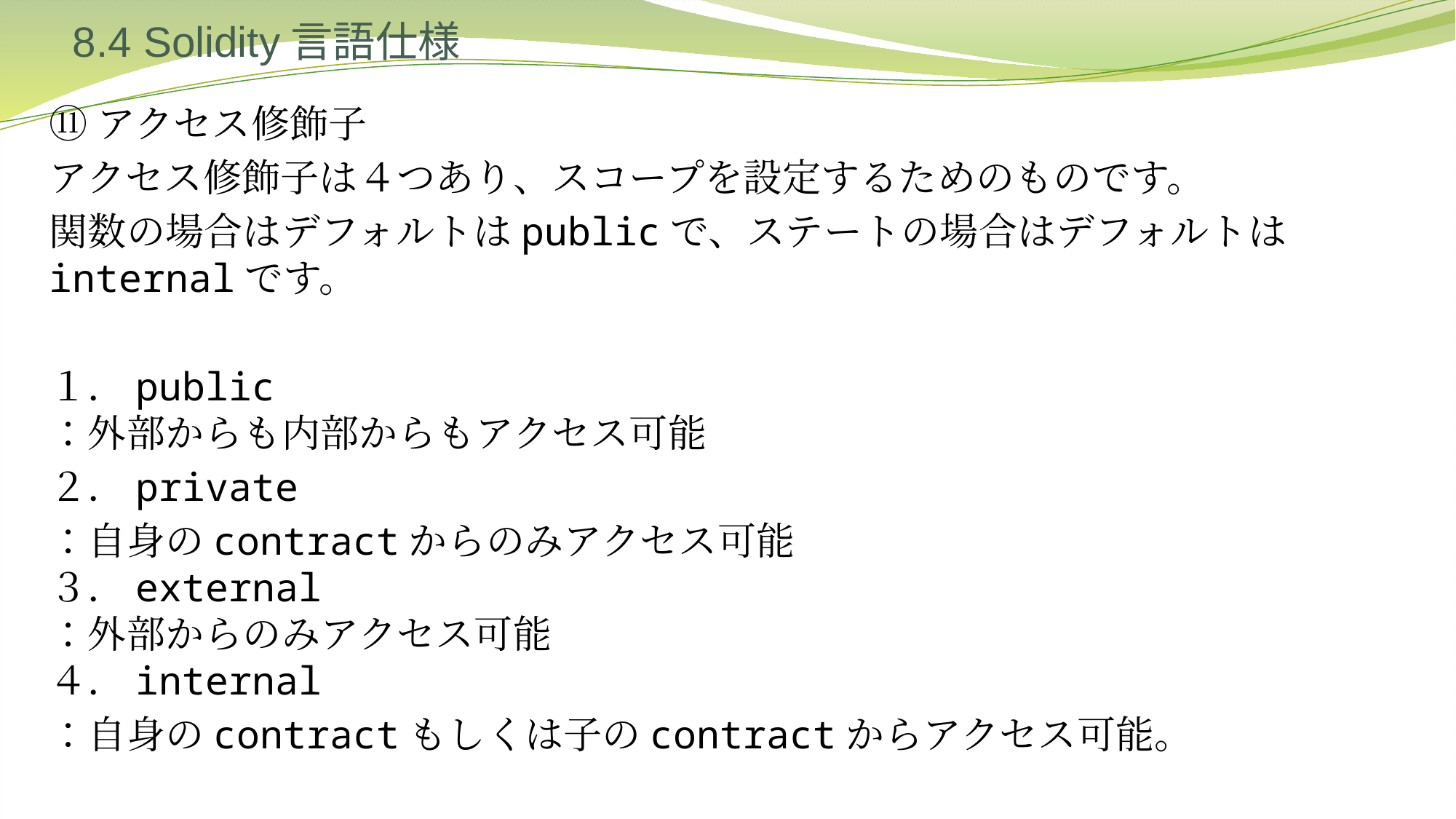

# 8.4 Solidity言語仕様

⑪アクセス修飾子
アクセス修飾子は４つあり、スコープを設定するためのものです。
関数の場合はデフォルトはpublicで、ステートの場合はデフォルトはinternalです。

１．public
：外部からも内部からもアクセス可能
２．private
：自身のcontractからのみアクセス可能
３．external
：外部からのみアクセス可能
４．internal
：自身のcontractもしくは子のcontractからアクセス可能。